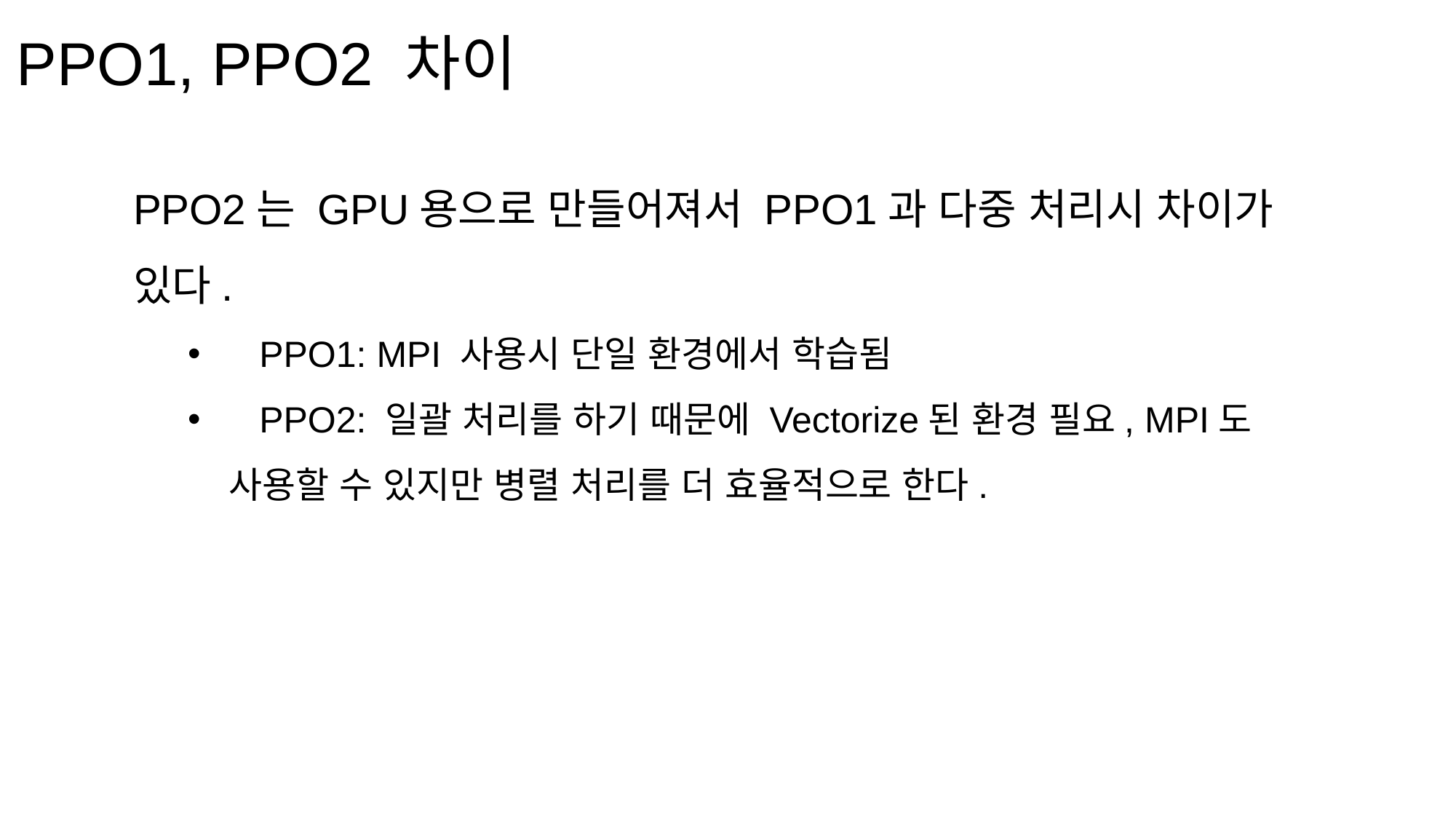

PPO1, PPO2 차이
PPO2는 GPU용으로 만들어져서 PPO1과 다중 처리시 차이가 있다.
   PPO1: MPI 사용시 단일 환경에서 학습됨
   PPO2: 일괄 처리를 하기 때문에 Vectorize된 환경 필요, MPI도 사용할 수 있지만 병렬 처리를 더 효율적으로 한다.